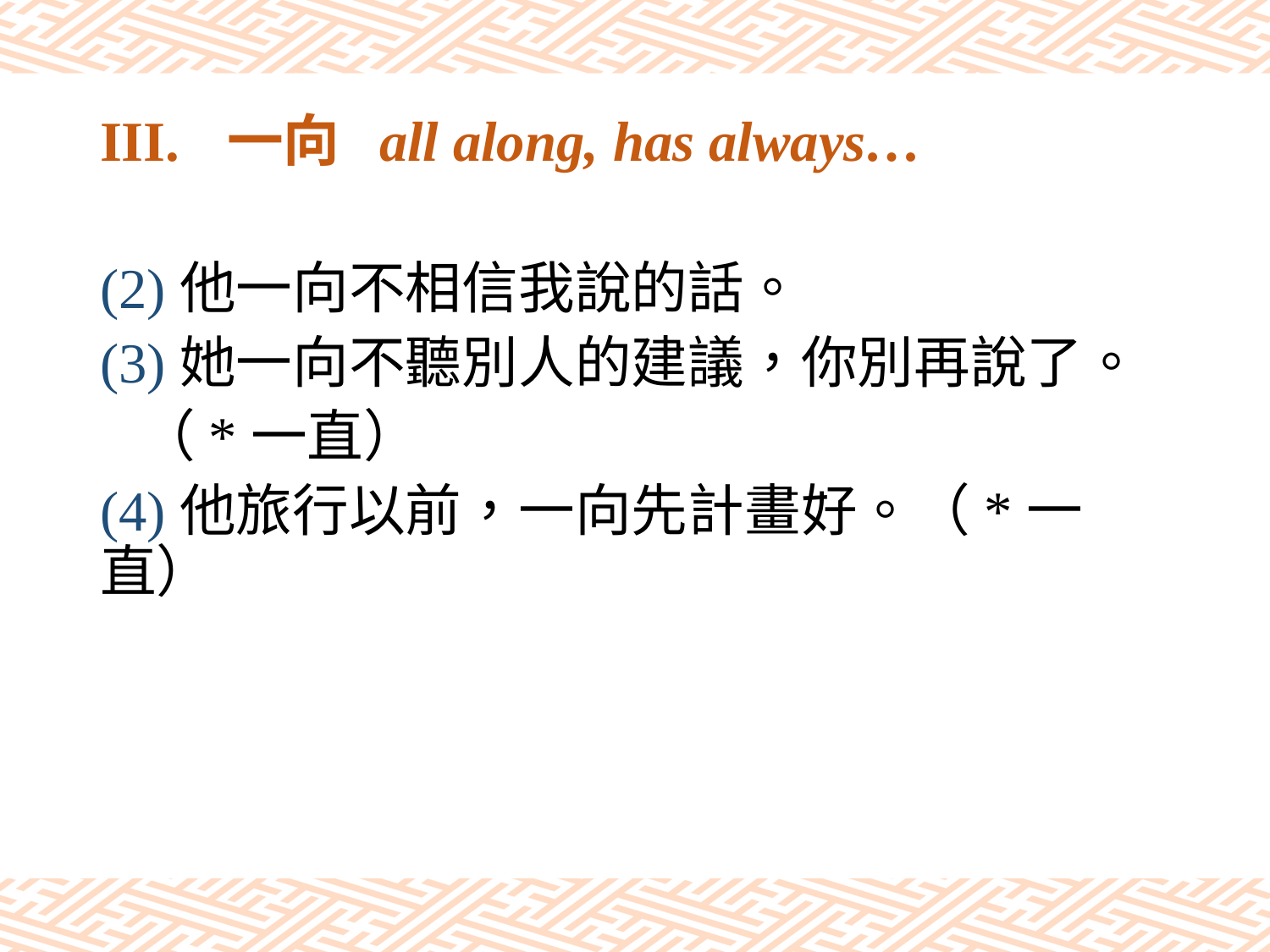

# III.	一向  all along, has always…
(2)他一向不相信我說的話。
(3)她一向不聽別人的建議，你別再說了。
  （*一直）
(4)他旅行以前，一向先計畫好。（*一直）